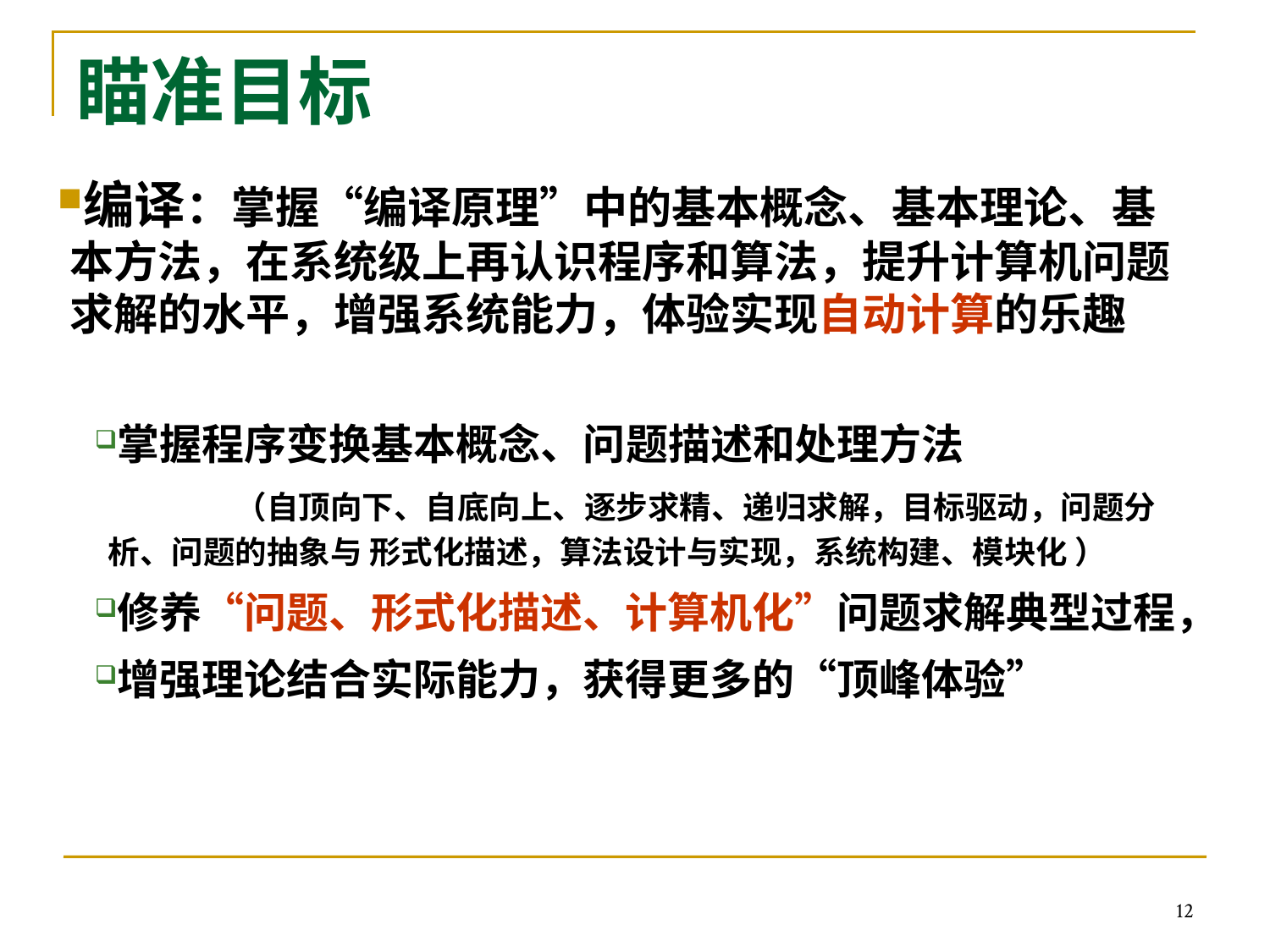

# 瞄准目标
编译：掌握“编译原理”中的基本概念、基本理论、基本方法，在系统级上再认识程序和算法，提升计算机问题求解的水平，增强系统能力，体验实现自动计算的乐趣

掌握程序变换基本概念、问题描述和处理方法
		（自顶向下、自底向上、逐步求精、递归求解，目标驱动，问题分析、问题的抽象与 形式化描述，算法设计与实现，系统构建、模块化 ）
修养“问题、形式化描述、计算机化”问题求解典型过程，
增强理论结合实际能力，获得更多的“顶峰体验”
12